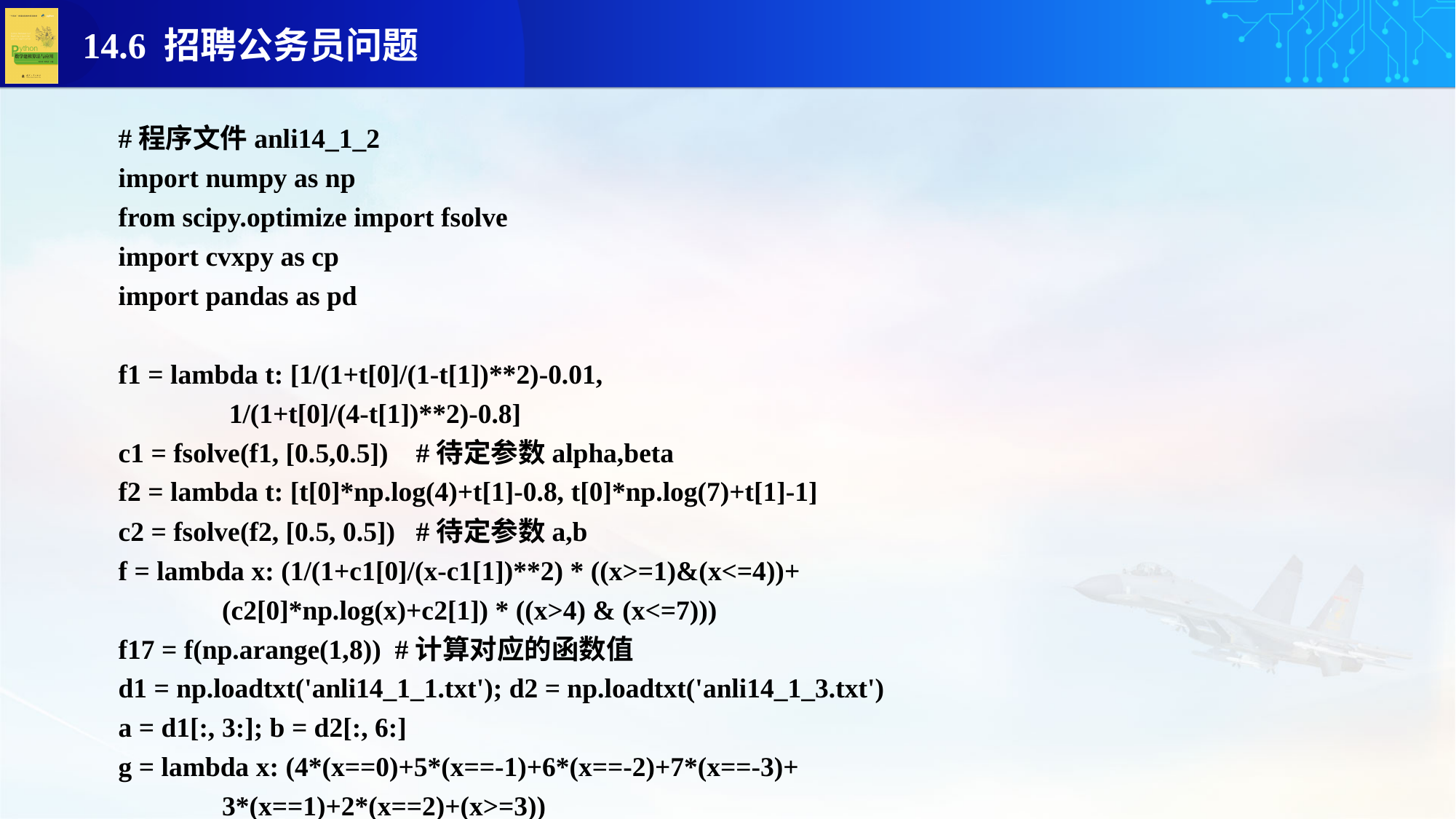

#程序文件anli14_1_2
import numpy as np
from scipy.optimize import fsolve
import cvxpy as cp
import pandas as pd

f1 = lambda t: [1/(1+t[0]/(1-t[1])**2)-0.01,
                1/(1+t[0]/(4-t[1])**2)-0.8]
c1 = fsolve(f1, [0.5,0.5])    #待定参数alpha,beta
f2 = lambda t: [t[0]*np.log(4)+t[1]-0.8, t[0]*np.log(7)+t[1]-1]
c2 = fsolve(f2, [0.5, 0.5])   #待定参数a,b
f = lambda x: (1/(1+c1[0]/(x-c1[1])**2) * ((x>=1)&(x<=4))+
               (c2[0]*np.log(x)+c2[1]) * ((x>4) & (x<=7)))
f17 = f(np.arange(1,8))  #计算对应的函数值
d1 = np.loadtxt('anli14_1_1.txt'); d2 = np.loadtxt('anli14_1_3.txt')
a = d1[:, 3:]; b = d2[:, 6:]
g = lambda x: (4*(x==0)+5*(x==-1)+6*(x==-2)+7*(x==-3)+
               3*(x==1)+2*(x==2)+(x>=3))